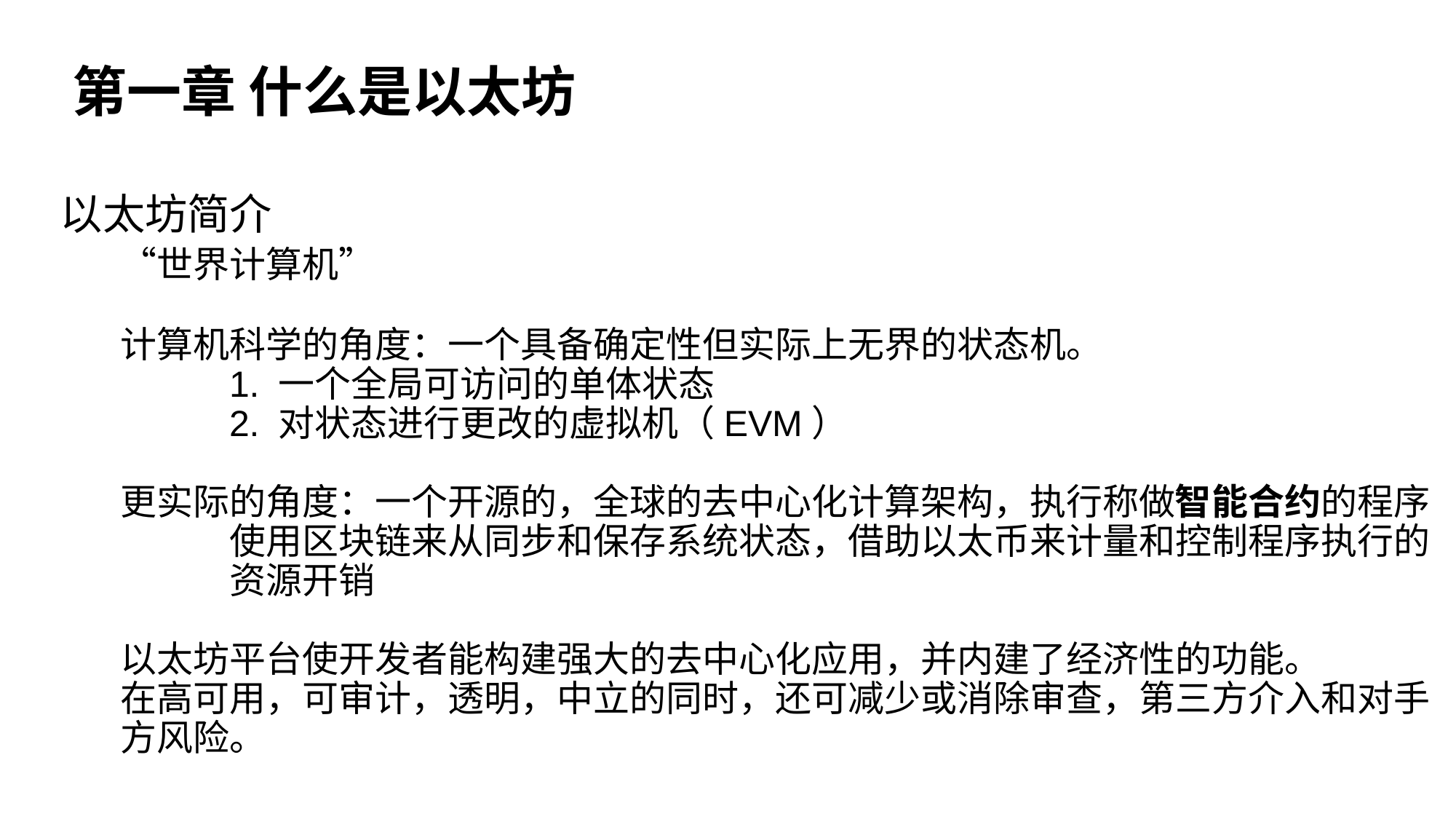

# 第一章 什么是以太坊 以太坊简介 “世界计算机” 计算机科学的角度：一个具备确定性但实际上无界的状态机。 1. 一个全局可访问的单体状态 2. 对状态进行更改的虚拟机（EVM） 更实际的角度：一个开源的，全球的去中心化计算架构，执行称做智能合约的程序		使用区块链来从同步和保存系统状态，借助以太币来计量和控制程序执行的		资源开销 以太坊平台使开发者能构建强大的去中心化应用，并内建了经济性的功能。 在高可用，可审计，透明，中立的同时，还可减少或消除审查，第三方介入和对手	方风险。